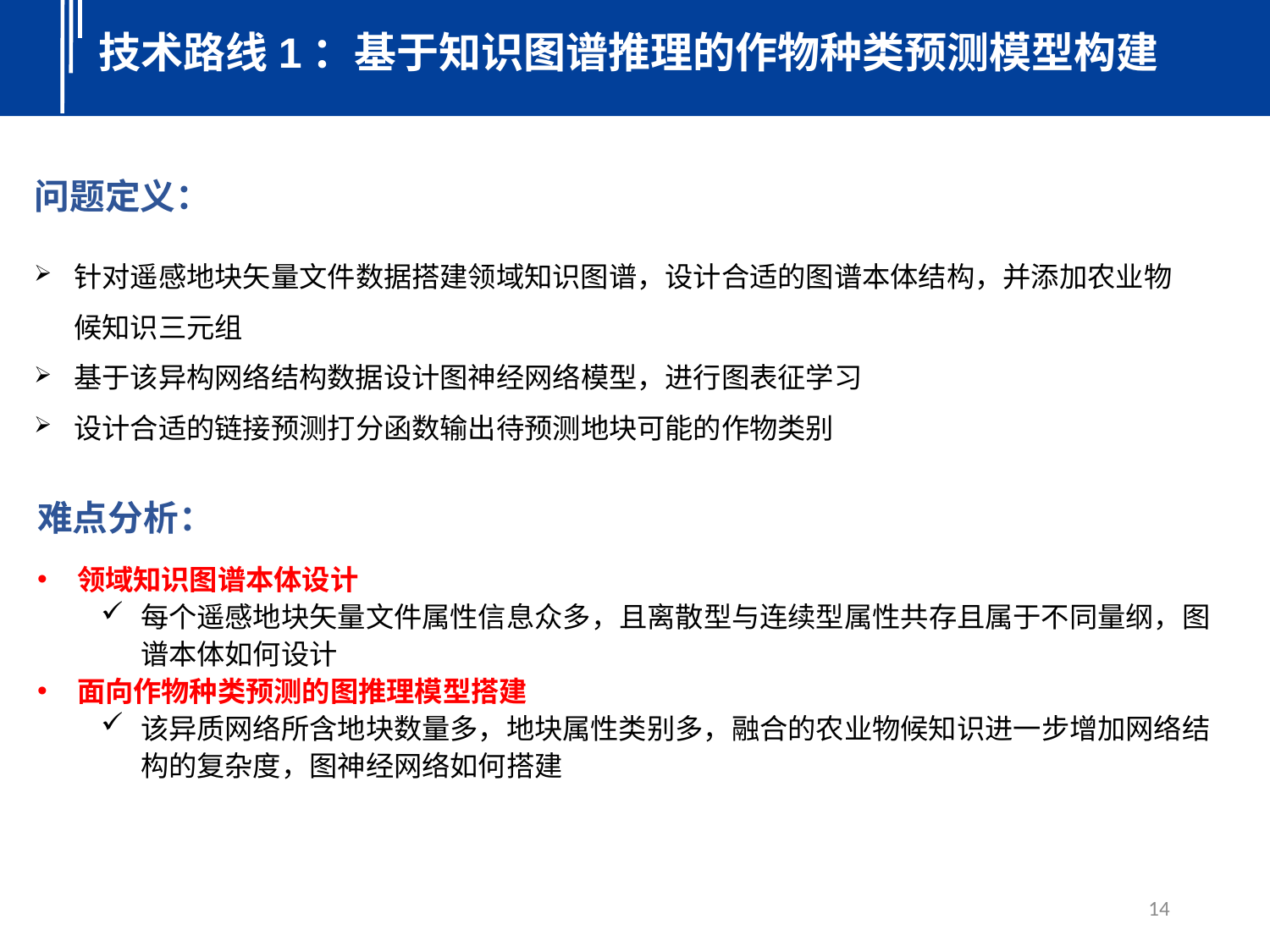

技术路线1：基于知识图谱推理的作物种类预测模型构建
问题定义：
针对遥感地块矢量文件数据搭建领域知识图谱，设计合适的图谱本体结构，并添加农业物候知识三元组
基于该异构网络结构数据设计图神经网络模型，进行图表征学习
设计合适的链接预测打分函数输出待预测地块可能的作物类别
难点分析：
领域知识图谱本体设计
每个遥感地块矢量文件属性信息众多，且离散型与连续型属性共存且属于不同量纲，图谱本体如何设计
面向作物种类预测的图推理模型搭建
该异质网络所含地块数量多，地块属性类别多，融合的农业物候知识进一步增加网络结构的复杂度，图神经网络如何搭建

14